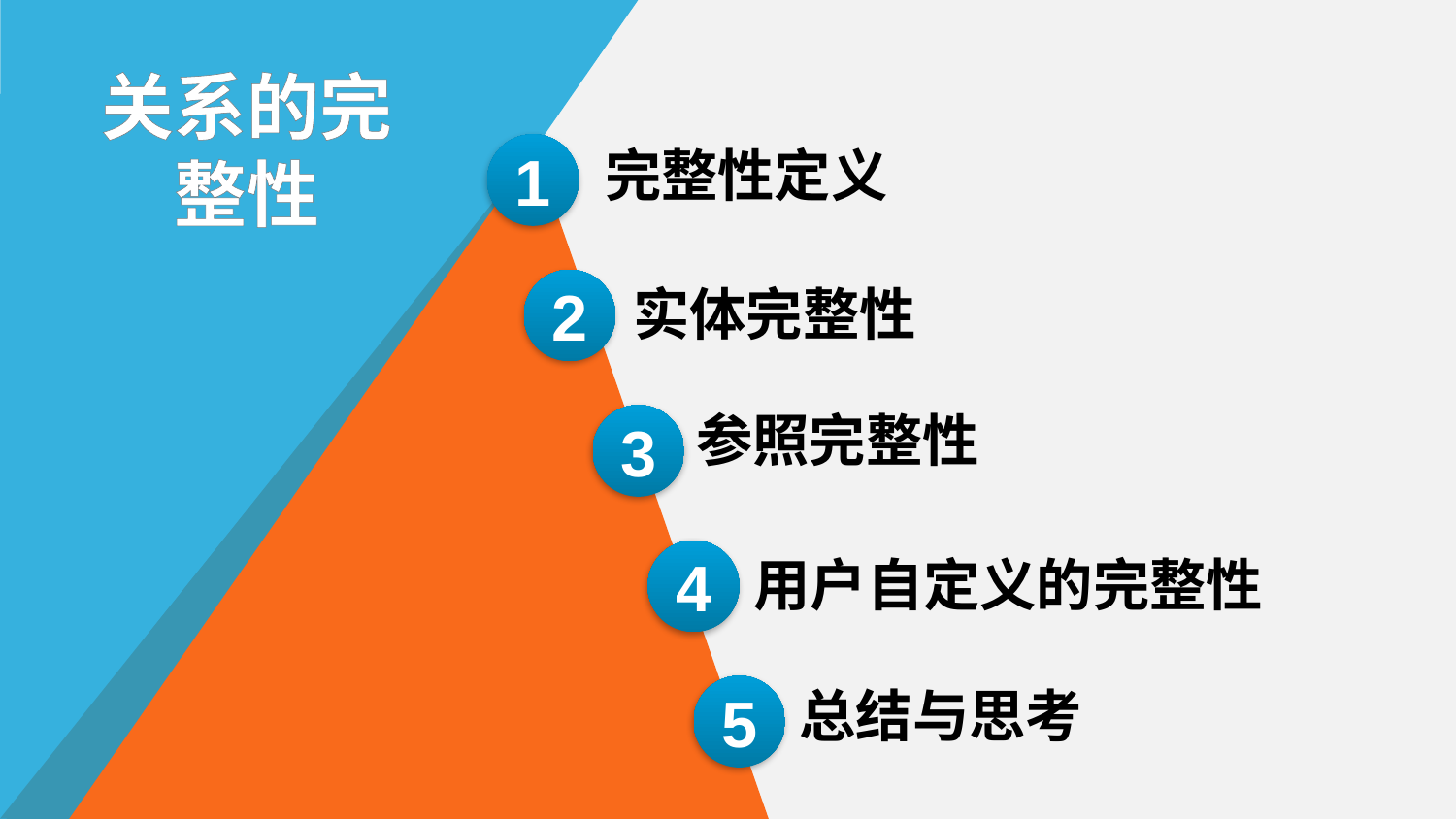

关系的完整性
完整性定义
1
2
实体完整性
参照完整性
3
4
用户自定义的完整性
总结与思考
5